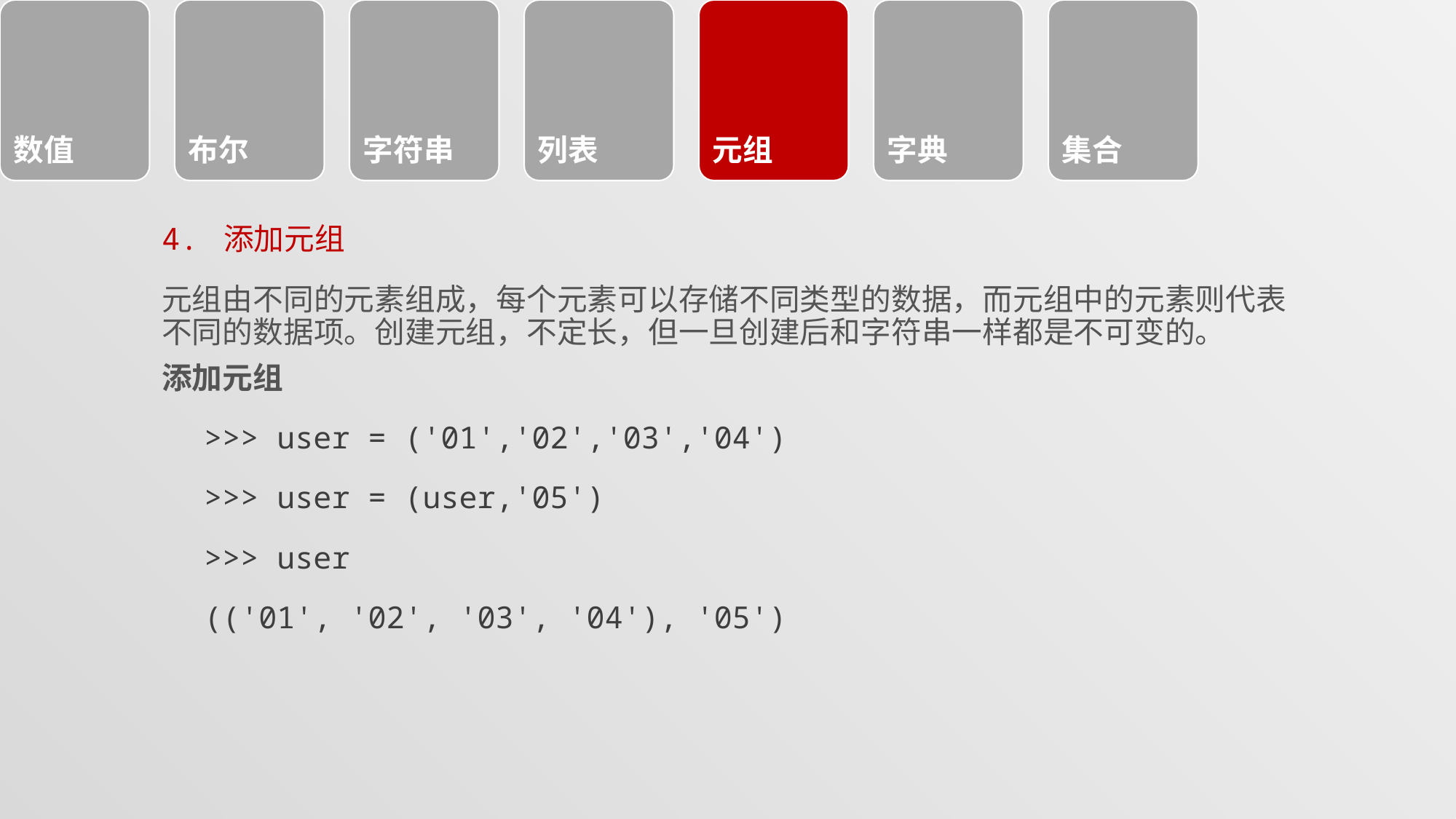

#
4. 添加元组
元组由不同的元素组成，每个元素可以存储不同类型的数据，而元组中的元素则代表不同的数据项。创建元组，不定长，但一旦创建后和字符串一样都是不可变的。
添加元组
>>> user = ('01','02','03','04')
>>> user = (user,'05')
>>> user
(('01', '02', '03', '04'), '05')